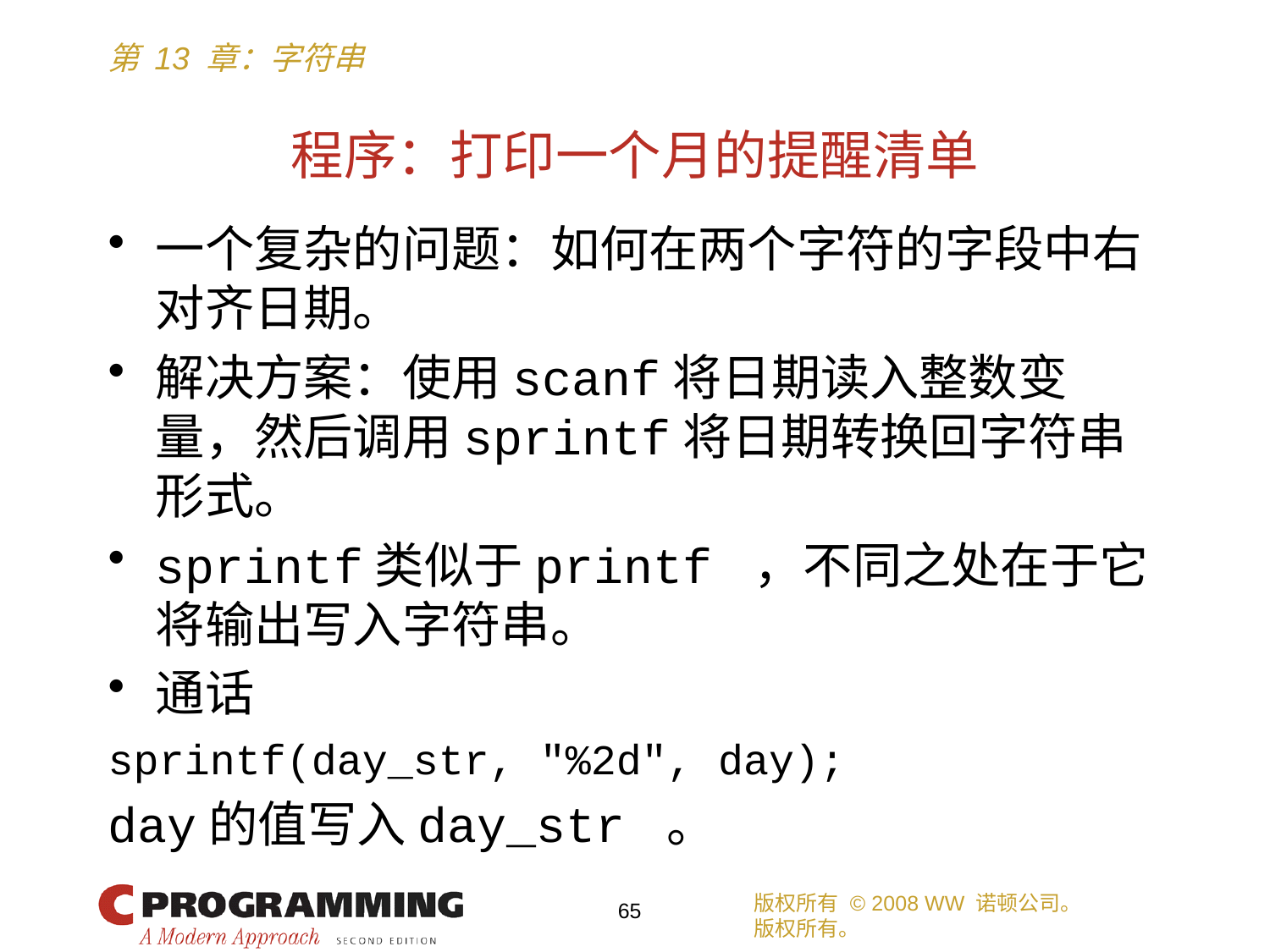

# 程序：打印一个月的提醒清单
一个复杂的问题：如何在两个字符的字段中右对齐日期。
解决方案：使用scanf将日期读入整数变量，然后调用sprintf将日期转换回字符串形式。
sprintf类似于printf ，不同之处在于它将输出写入字符串。
通话
sprintf(day_str, "%2d", day);
day的值写入day_str 。
版权所有 © 2008 WW 诺顿公司。
版权所有。
65